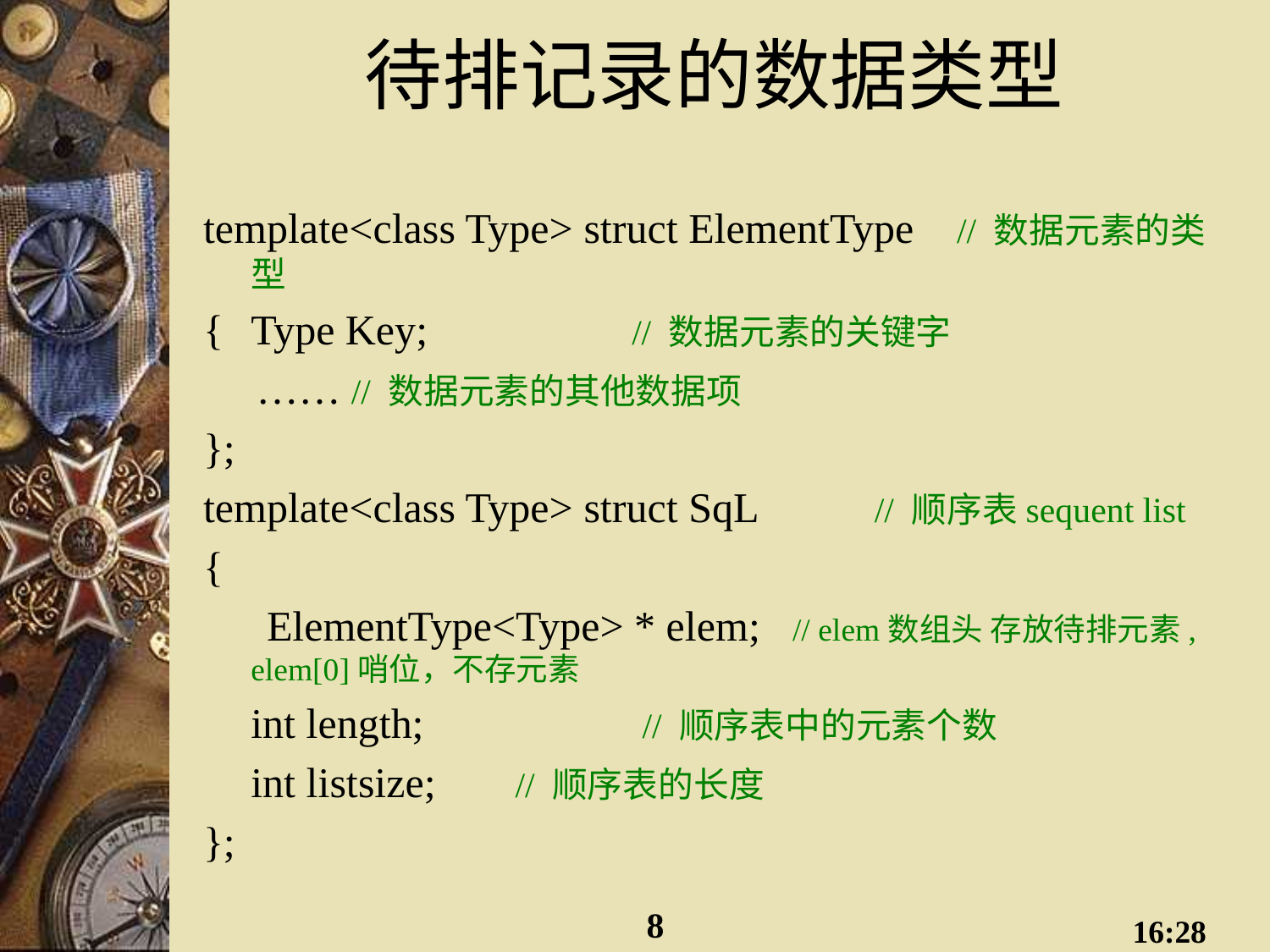

# 待排记录的数据类型
template<class Type> struct ElementType    // 数据元素的类型
{	Type Key;             	// 数据元素的关键字
     …… // 数据元素的其他数据项
};
template<class Type> struct SqL           // 顺序表sequent list
{
      ElementType<Type> * elem;   // elem数组头 存放待排元素, elem[0]哨位，不存元素
	int length; 		 // 顺序表中的元素个数
	int listsize;   	 // 顺序表的长度
};